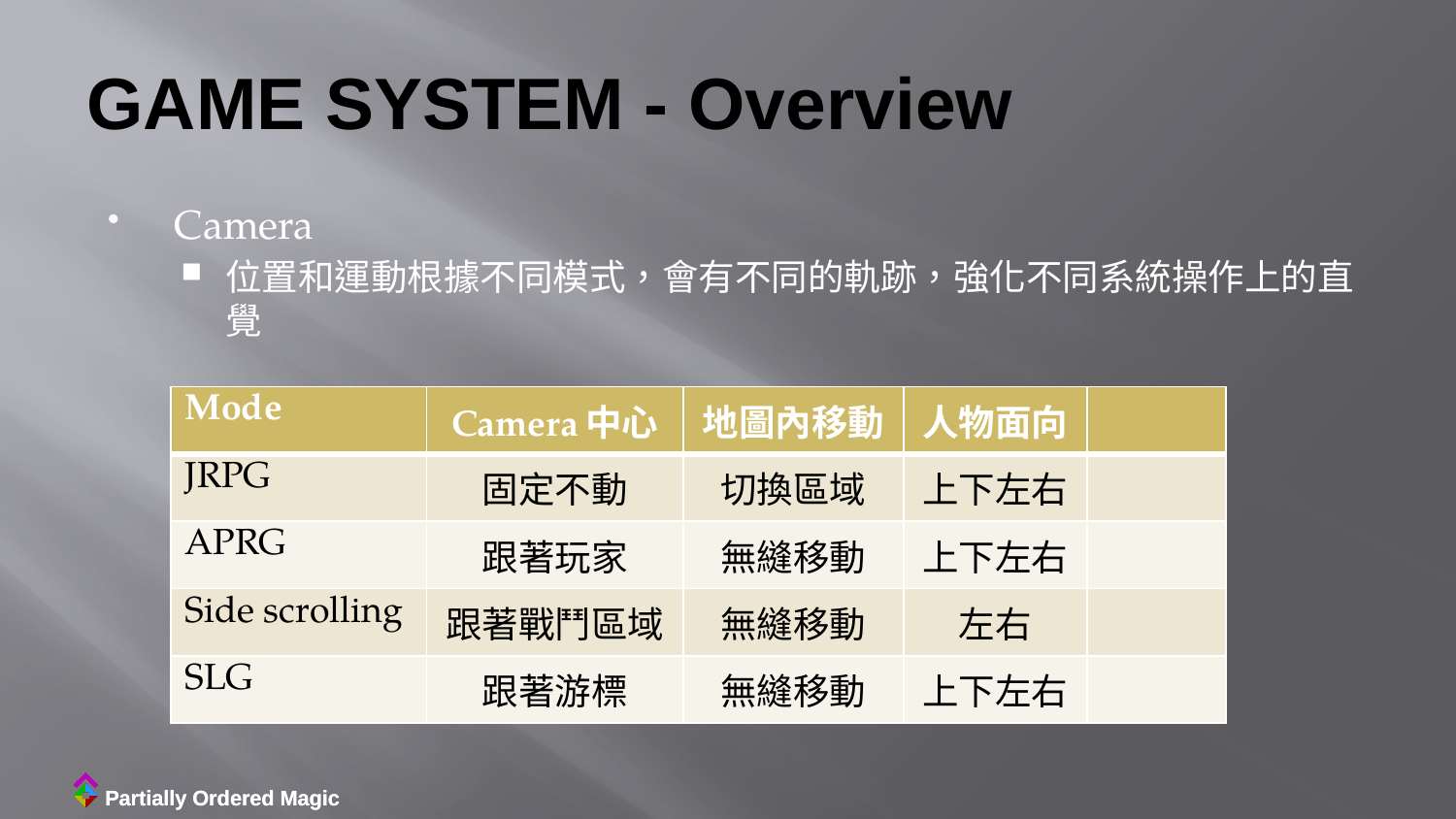

# GAME SYSTEM - Overview
Camera
位置和運動根據不同模式，會有不同的軌跡，強化不同系統操作上的直覺
| Mode | Camera中心 | 地圖內移動 | 人物面向 |  |
| --- | --- | --- | --- | --- |
| JRPG | 固定不動 | 切換區域 | 上下左右 |  |
| APRG | 跟著玩家 | 無縫移動 | 上下左右 |  |
| Side scrolling | 跟著戰鬥區域 | 無縫移動 | 左右 |  |
| SLG | 跟著游標 | 無縫移動 | 上下左右 |  |